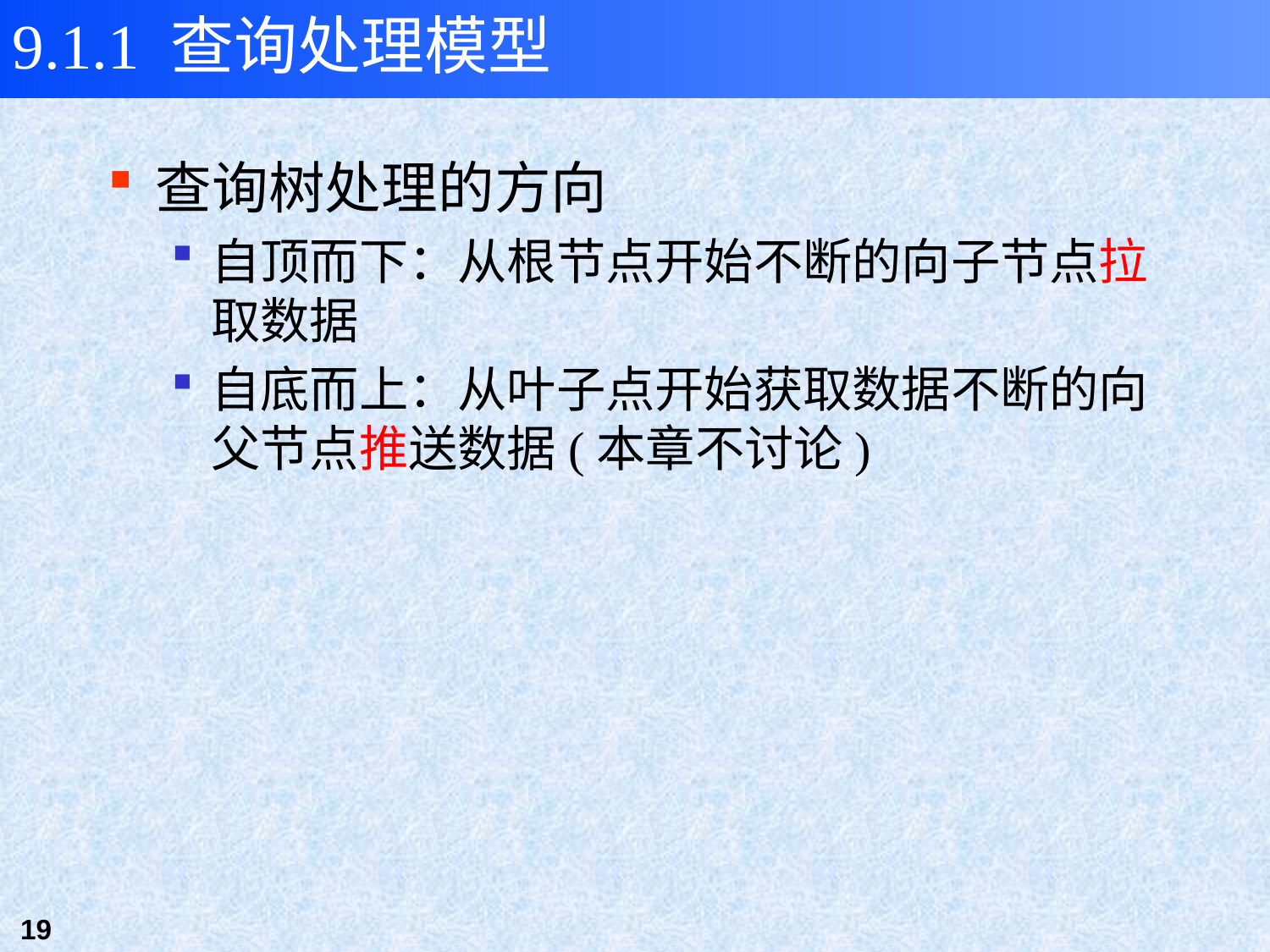

9.1.1 查询处理模型

查询树处理的方向
自顶而下：从根节点开始不断的向子节点拉取数据
自底而上：从叶子点开始获取数据不断的向父节点推送数据(本章不讨论)